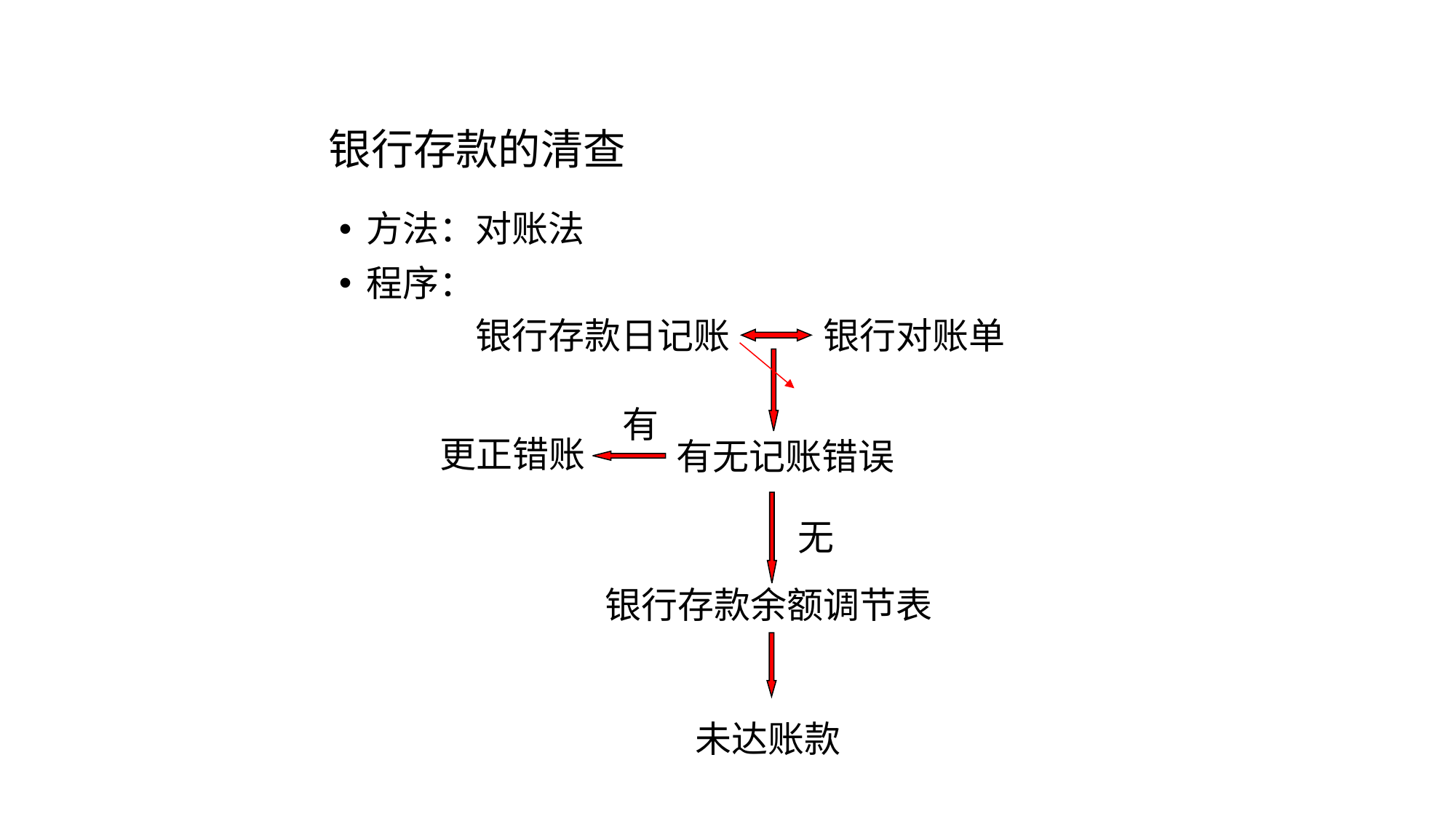

# 银行存款的清查
方法：对账法
程序：

银行存款日记账
银行对账单

有
更正错账
有无记账错误

无
银行存款余额调节表

未达账款